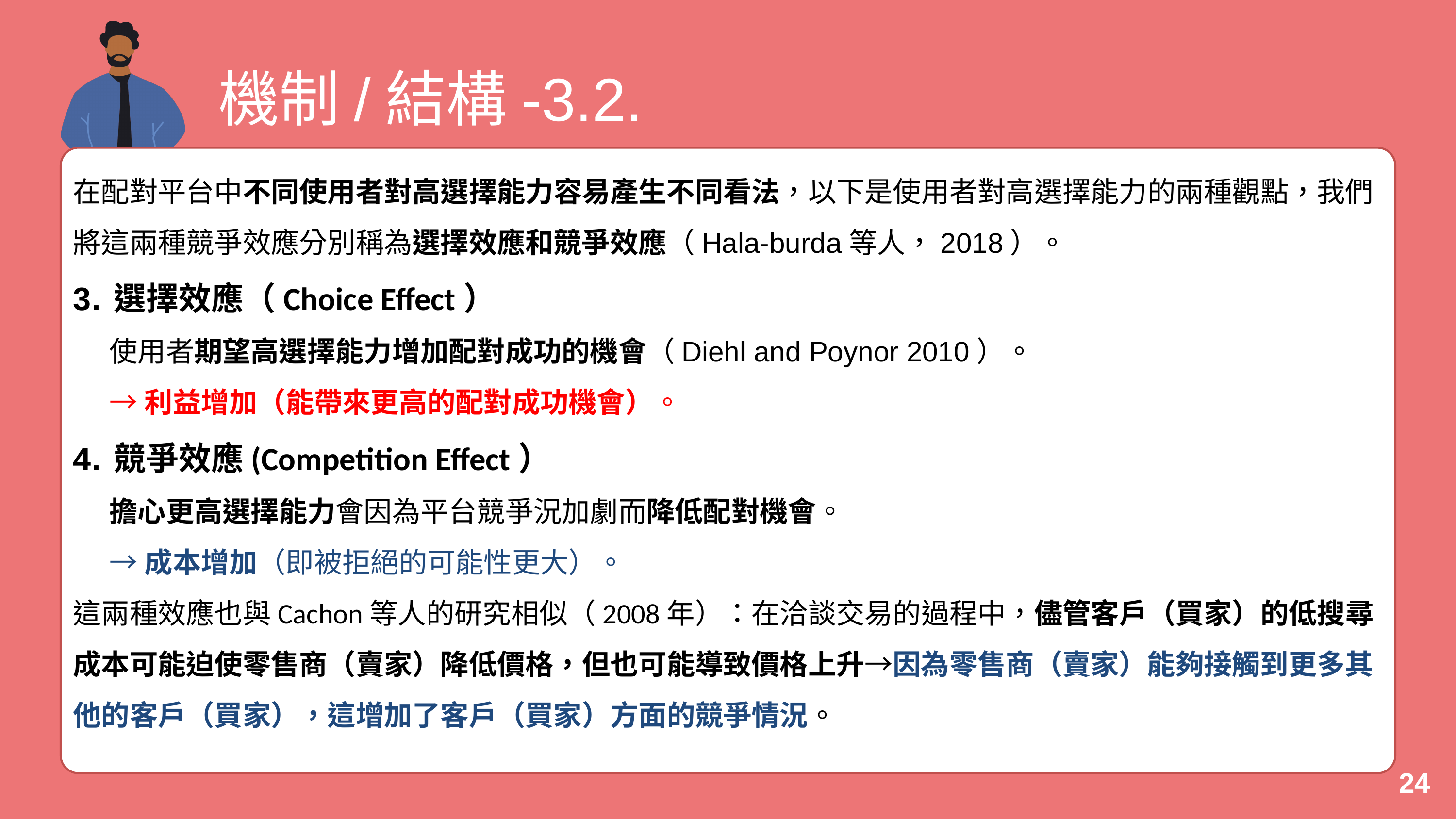

機制/結構-3.2.
在配對平台中不同使用者對高選擇能力容易產生不同看法，以下是使用者對高選擇能力的兩種觀點，我們將這兩種競爭效應分別稱為選擇效應和競爭效應（Hala-burda等人，2018）。
選擇效應（Choice Effect）
使用者期望高選擇能力增加配對成功的機會（Diehl and Poynor 2010）。
→利益增加（能帶來更高的配對成功機會）。
競爭效應(Competition Effect）
擔心更高選擇能力會因為平台競爭況加劇而降低配對機會。
→成本增加（即被拒絕的可能性更大）。
這兩種效應也與Cachon等人的研究相似（2008年）：在洽談交易的過程中，儘管客戶（買家）的低搜尋成本可能迫使零售商（賣家）降低價格，但也可能導致價格上升→因為零售商（賣家）能夠接觸到更多其他的客戶（買家），這增加了客戶（買家）方面的競爭情況。

24